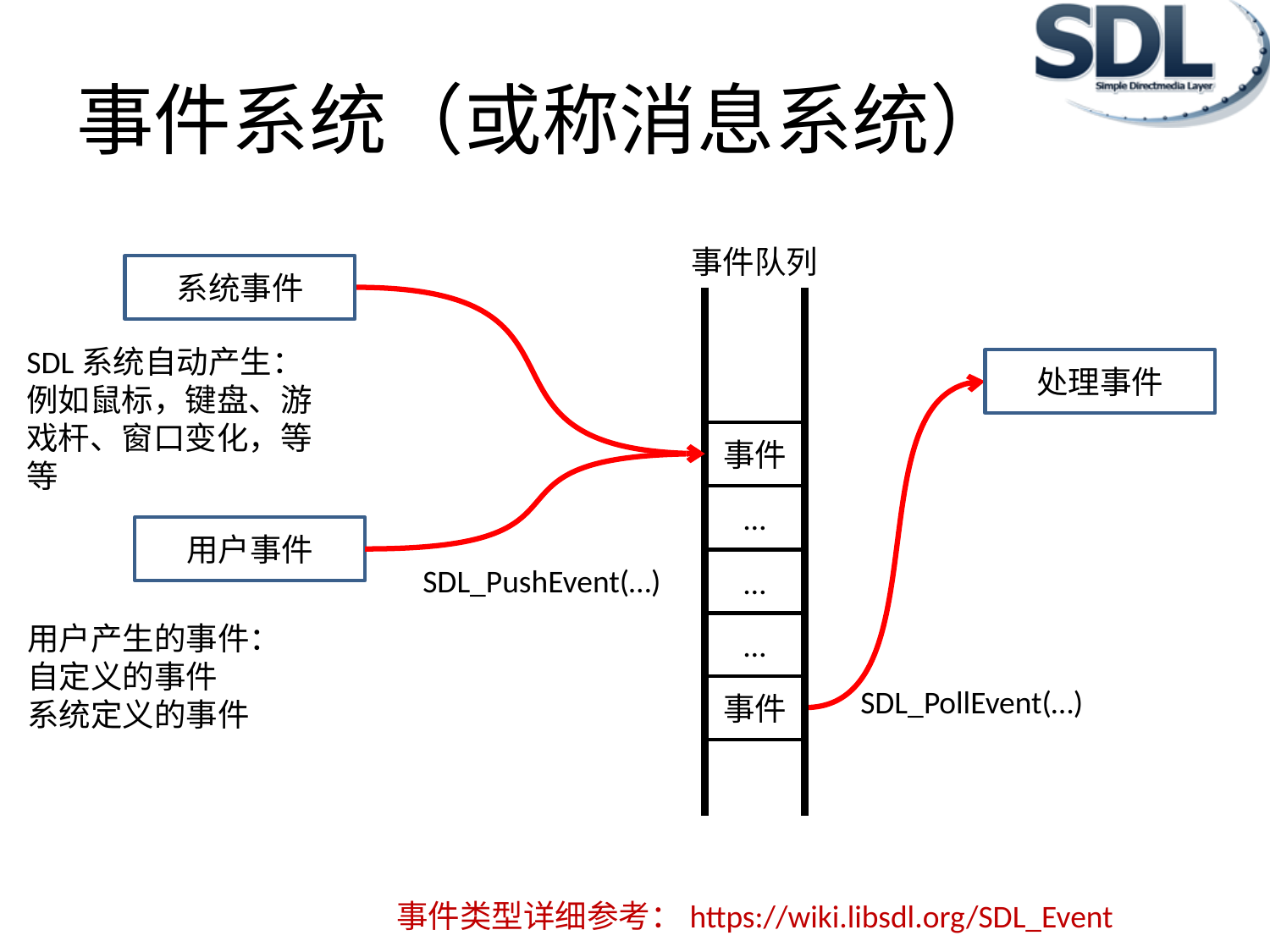

# 事件系统（或称消息系统）
事件队列
系统事件
事件
…
…
…
事件
SDL系统自动产生：
例如鼠标，键盘、游戏杆、窗口变化，等等
处理事件
用户事件
SDL_PushEvent(…)
用户产生的事件：
自定义的事件
系统定义的事件

SDL_PollEvent(…)
事件类型详细参考：https://wiki.libsdl.org/SDL_Event